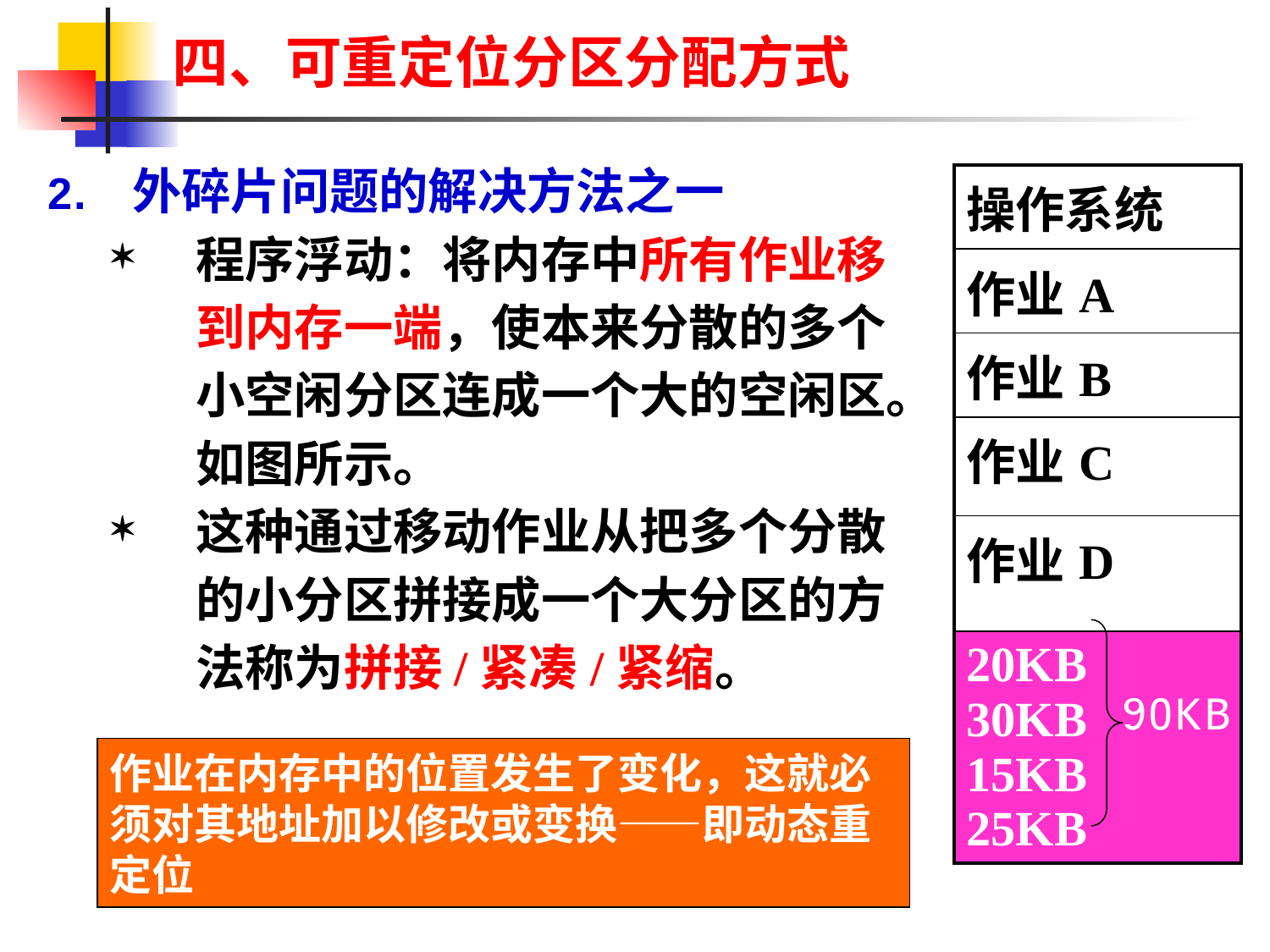

# 四、可重定位分区分配方式
外碎片问题的解决方法之一
程序浮动：将内存中所有作业移到内存一端，使本来分散的多个小空闲分区连成一个大的空闲区。如图所示。
这种通过移动作业从把多个分散的小分区拼接成一个大分区的方法称为拼接/紧凑/紧缩。
| 操作系统 |
| --- |
| 作业A |
| 作业B |
| 作业C |
| 作业D |
| 20KB 30KB 15KB 25KB |

90KB
作业在内存中的位置发生了变化，这就必须对其地址加以修改或变换——即动态重定位